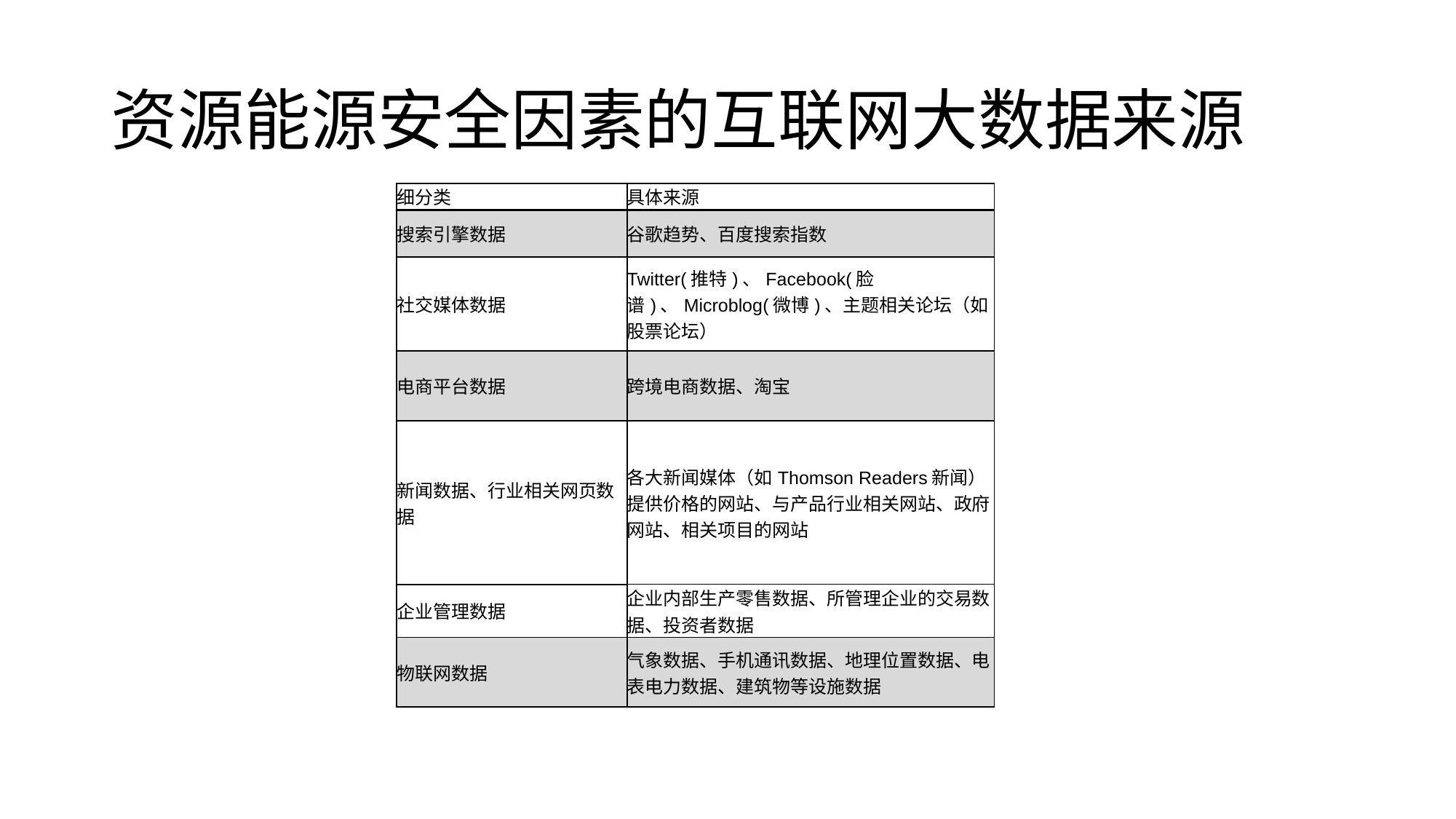

# 资源能源安全因素的互联网大数据来源
| 细分类 | 具体来源 |
| --- | --- |
| 搜索引擎数据 | 谷歌趋势、百度搜索指数 |
| 社交媒体数据 | Twitter(推特)、Facebook(脸谱)、Microblog(微博)、主题相关论坛（如股票论坛） |
| 电商平台数据 | 跨境电商数据、淘宝 |
| 新闻数据、行业相关网页数据 | 各大新闻媒体（如Thomson Readers新闻）提供价格的网站、与产品行业相关网站、政府网站、相关项目的网站 |
| 企业管理数据 | 企业内部生产零售数据、所管理企业的交易数据、投资者数据 |
| 物联网数据 | 气象数据、手机通讯数据、地理位置数据、电表电力数据、建筑物等设施数据 |